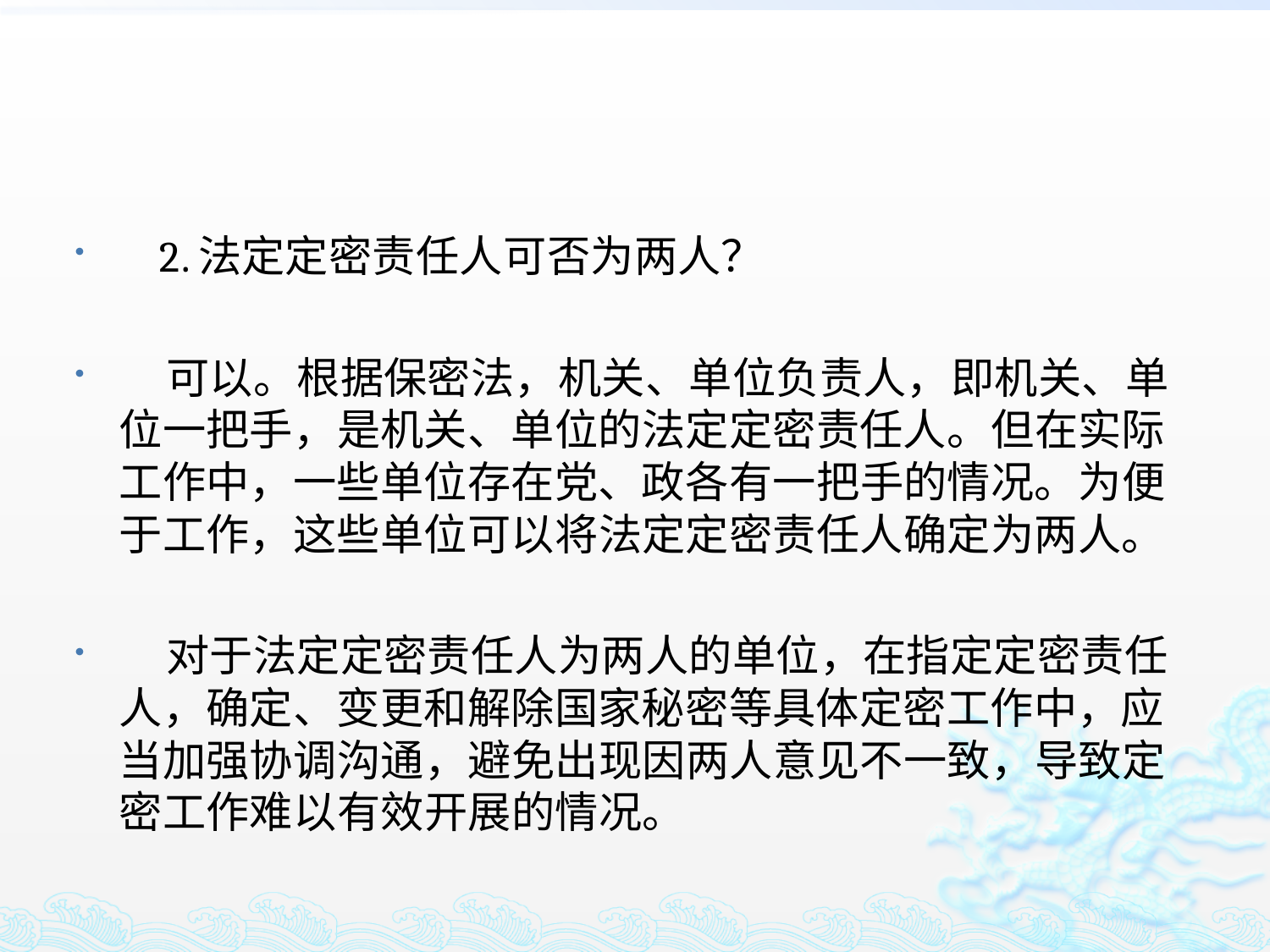

#
    2.法定定密责任人可否为两人？

    可以。根据保密法，机关、单位负责人，即机关、单位一把手，是机关、单位的法定定密责任人。但在实际工作中，一些单位存在党、政各有一把手的情况。为便于工作，这些单位可以将法定定密责任人确定为两人。

    对于法定定密责任人为两人的单位，在指定定密责任人，确定、变更和解除国家秘密等具体定密工作中，应当加强协调沟通，避免出现因两人意见不一致，导致定密工作难以有效开展的情况。